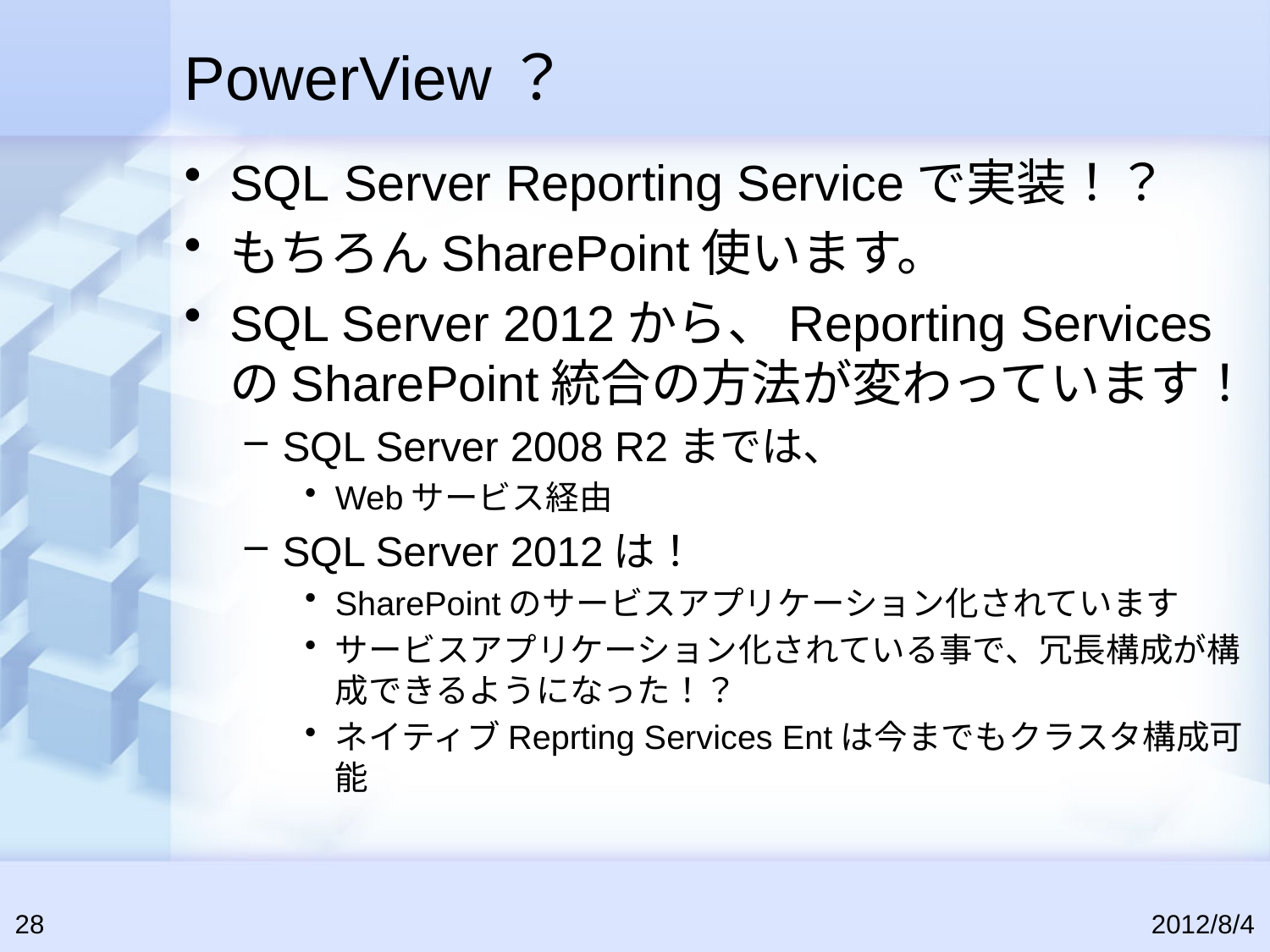

# PowerView？
SQL Server Reporting Serviceで実装！？
もちろんSharePoint使います。
SQL Server 2012から、Reporting ServicesのSharePoint統合の方法が変わっています！
SQL Server 2008 R2までは、
Webサービス経由
SQL Server 2012は！
SharePointのサービスアプリケーション化されています
サービスアプリケーション化されている事で、冗長構成が構成できるようになった！？
ネイティブReprting Services Entは今までもクラスタ構成可能

28
2012/8/4